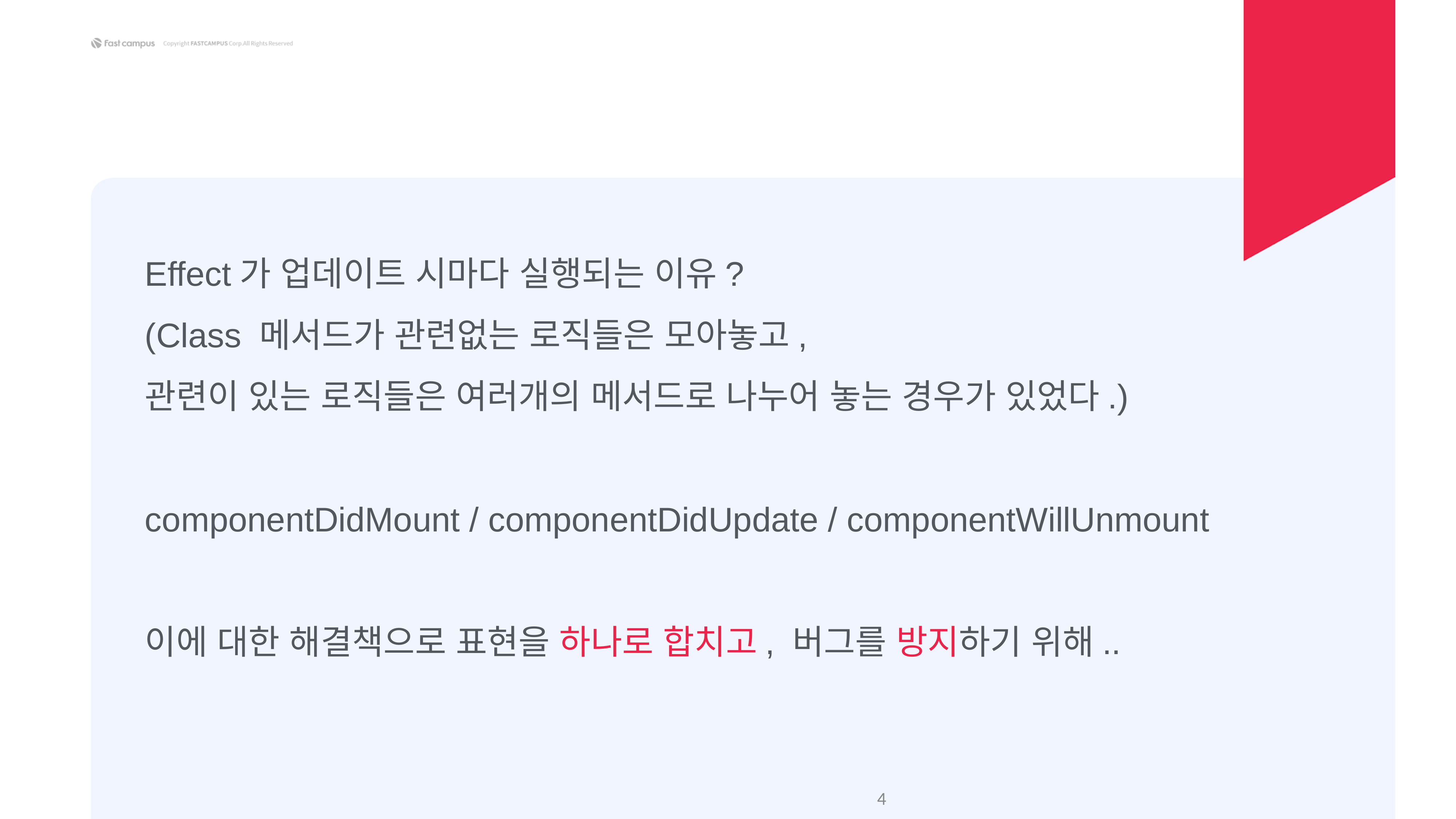

Effect가 업데이트 시마다 실행되는 이유?
(Class 메서드가 관련없는 로직들은 모아놓고,
관련이 있는 로직들은 여러개의 메서드로 나누어 놓는 경우가 있었다.)

componentDidMount / componentDidUpdate / componentWillUnmount

이에 대한 해결책으로 표현을 하나로 합치고, 버그를 방지하기 위해..
4